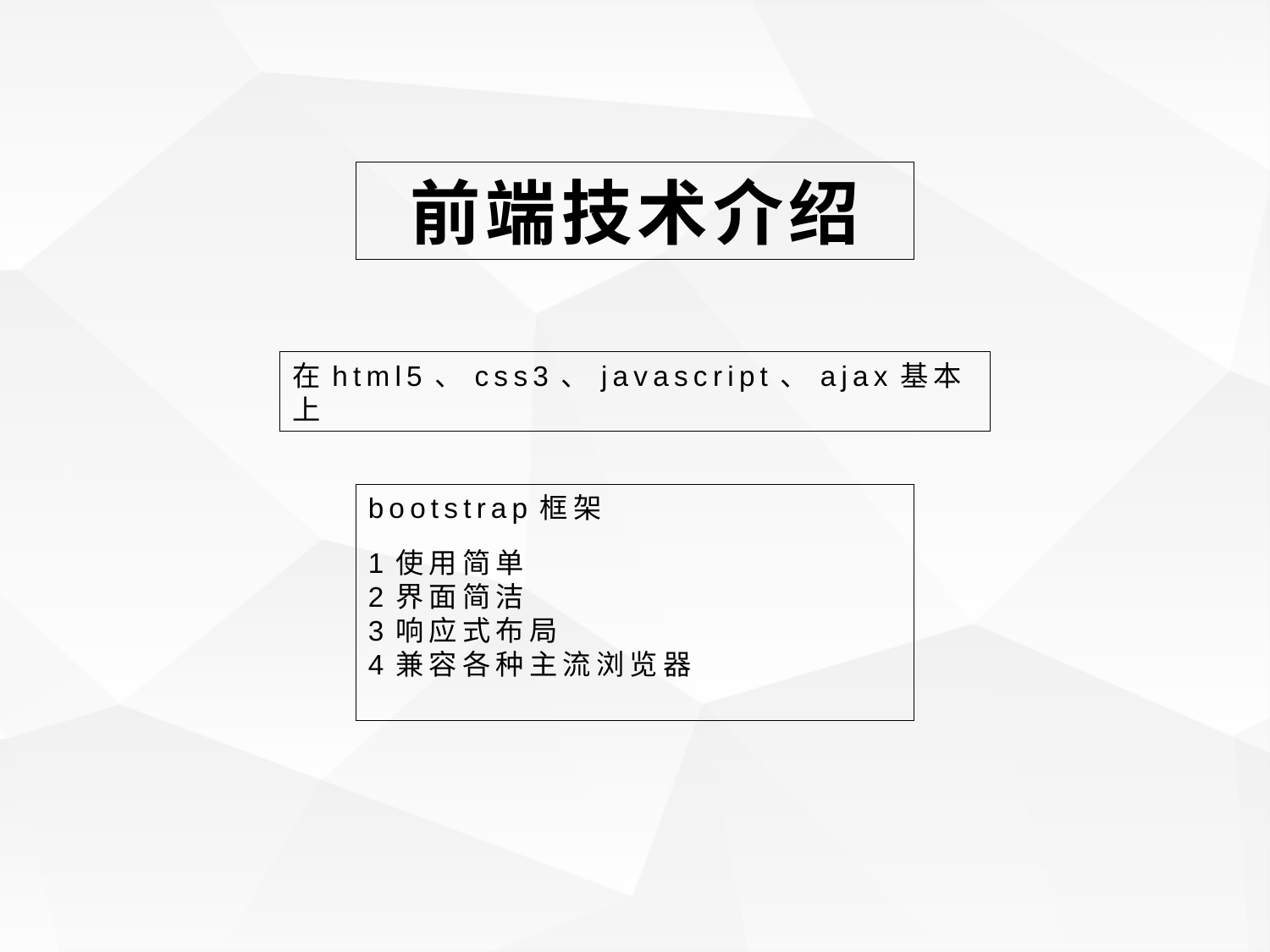

前端技术介绍
在html5、css3、javascript、ajax基本上
bootstrap框架

1使用简单
2界面简洁
3响应式布局
4兼容各种主流浏览器